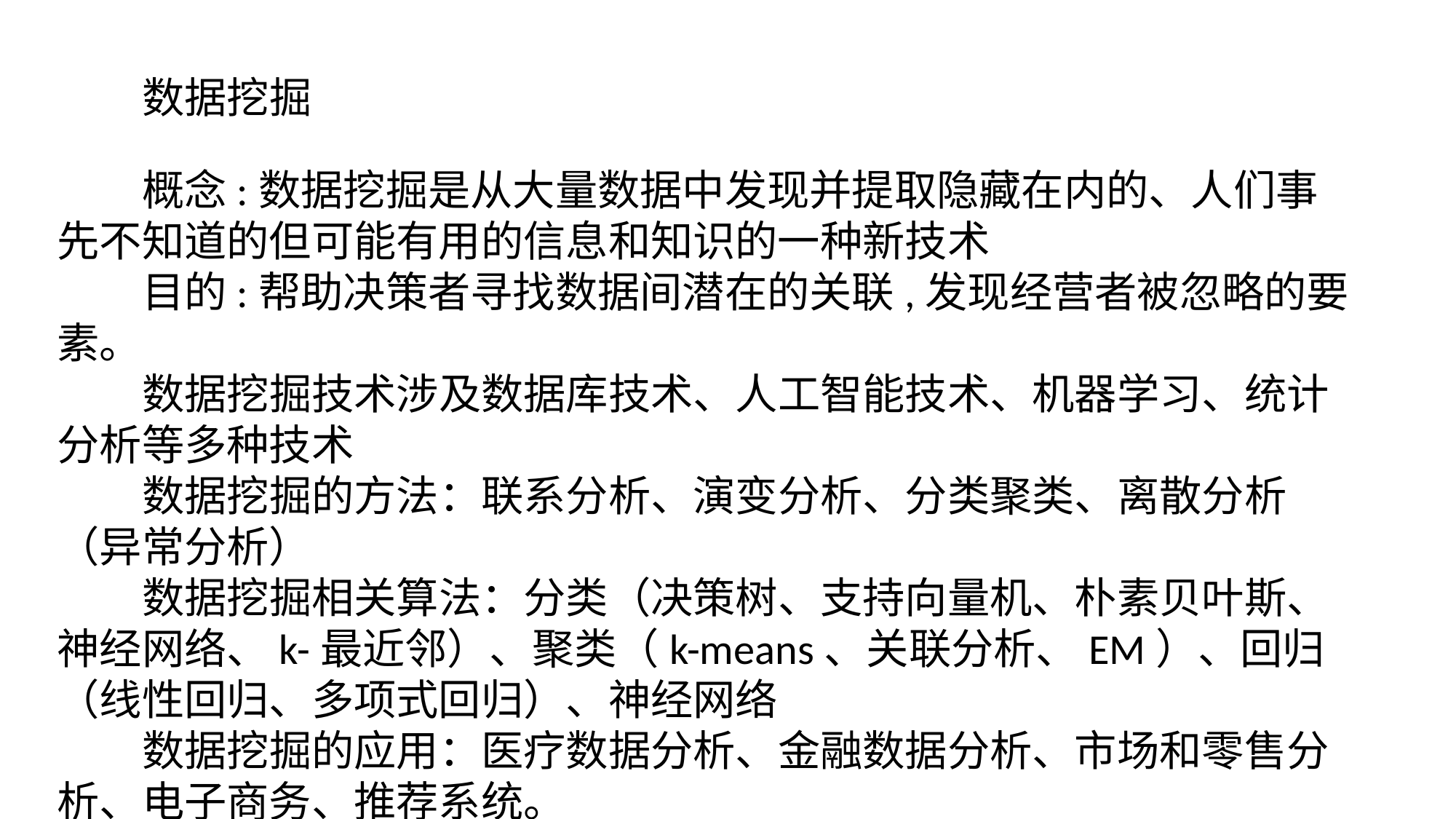

数据挖掘
概念:数据挖掘是从大量数据中发现并提取隐藏在内的、人们事先不知道的但可能有用的信息和知识的一种新技术
目的:帮助决策者寻找数据间潜在的关联,发现经营者被忽略的要素。
数据挖掘技术涉及数据库技术、人工智能技术、机器学习、统计分析等多种技术
数据挖掘的方法：联系分析、演变分析、分类聚类、离散分析（异常分析）
数据挖掘相关算法：分类（决策树、支持向量机、朴素贝叶斯、神经网络、k-最近邻）、聚类（k-means、关联分析、EM）、回归（线性回归、多项式回归）、神经网络
数据挖掘的应用：医疗数据分析、金融数据分析、市场和零售分析、电子商务、推荐系统。